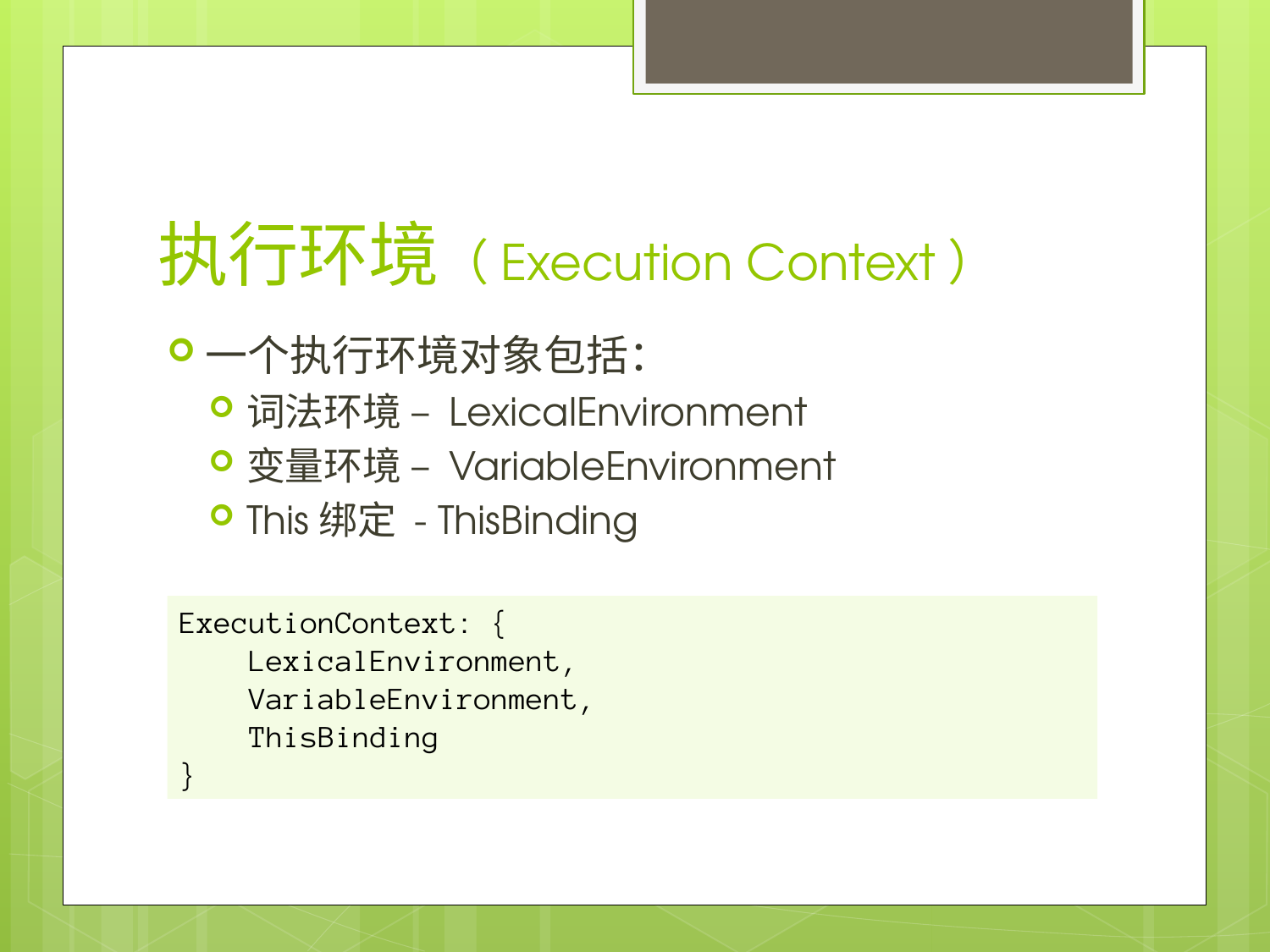

# 执行环境（Execution Context）
一个执行环境对象包括：
词法环境 – LexicalEnvironment
变量环境 – VariableEnvironment
This绑定 - ThisBinding
ExecutionContext: {
    LexicalEnvironment,
    VariableEnvironment,
    ThisBinding
}